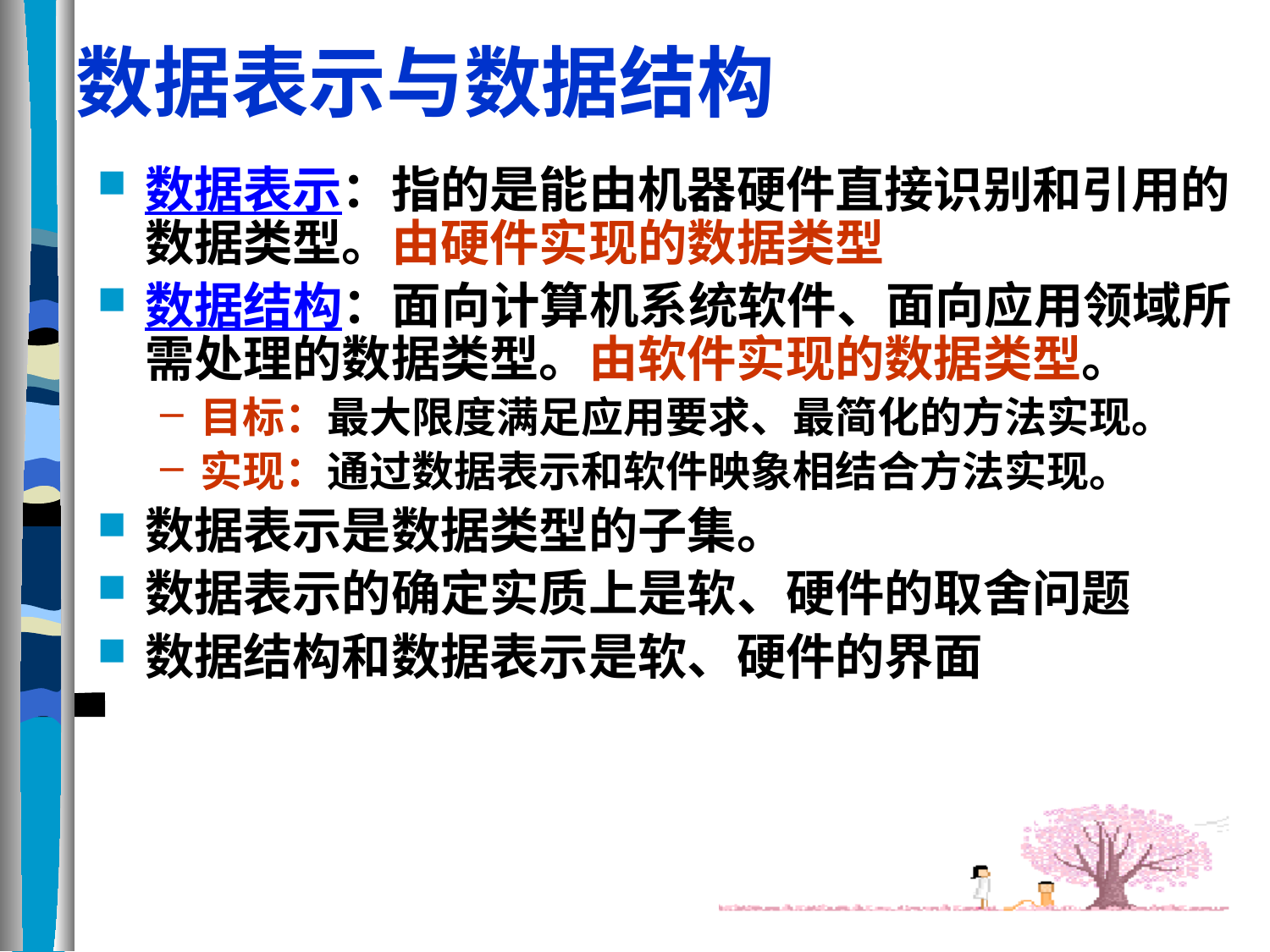

# 数据表示与数据结构
数据表示：指的是能由机器硬件直接识别和引用的数据类型。由硬件实现的数据类型
数据结构：面向计算机系统软件、面向应用领域所需处理的数据类型。由软件实现的数据类型。
目标：最大限度满足应用要求、最简化的方法实现。
实现：通过数据表示和软件映象相结合方法实现。
数据表示是数据类型的子集。
数据表示的确定实质上是软、硬件的取舍问题
数据结构和数据表示是软、硬件的界面